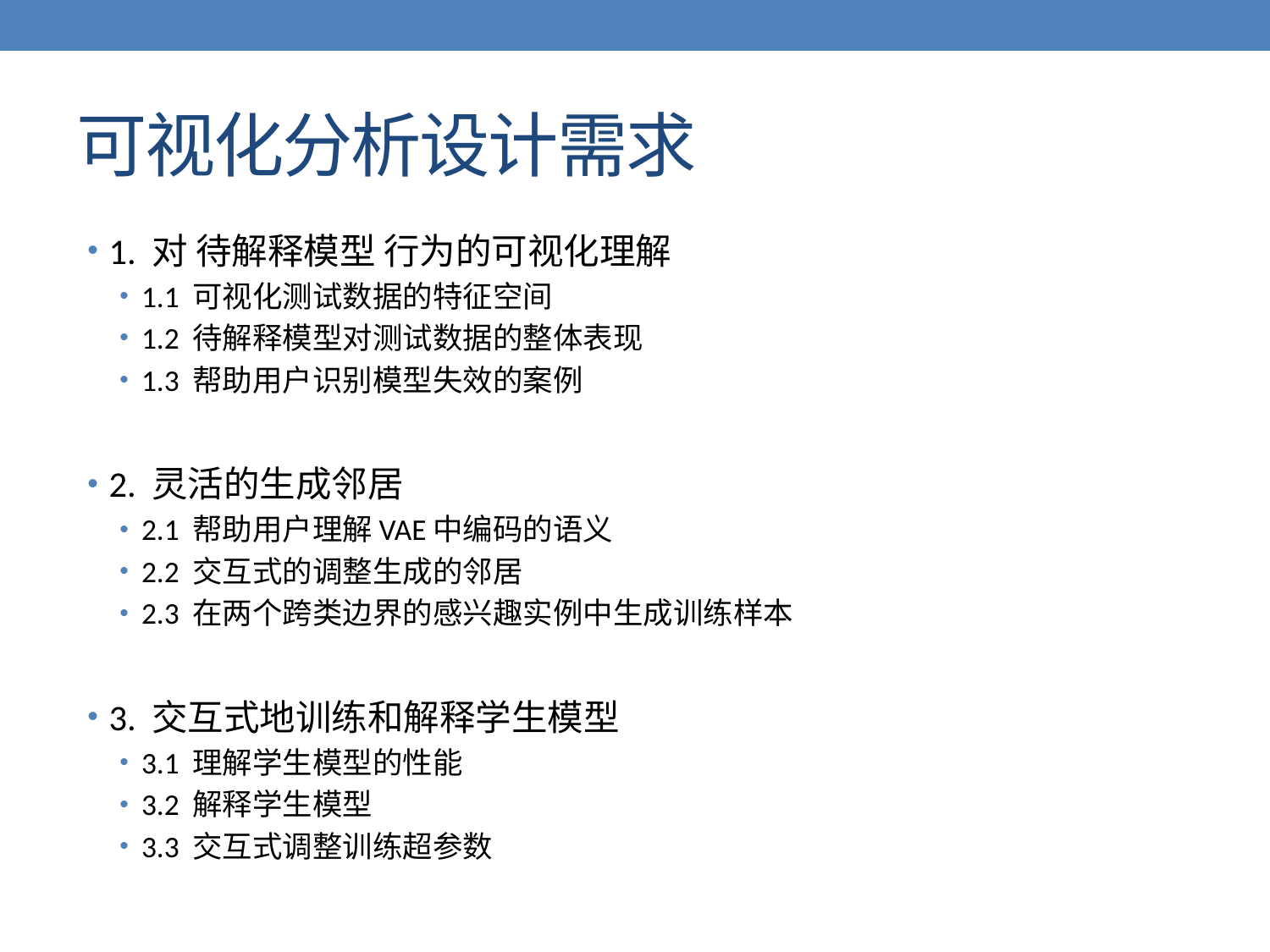

9
# 可视化分析设计需求
1. 对 待解释模型 行为的可视化理解
1.1 可视化测试数据的特征空间
1.2 待解释模型对测试数据的整体表现
1.3 帮助用户识别模型失效的案例

2. 灵活的生成邻居
2.1 帮助用户理解VAE中编码的语义
2.2 交互式的调整生成的邻居
2.3 在两个跨类边界的感兴趣实例中生成训练样本

3. 交互式地训练和解释学生模型
3.1 理解学生模型的性能
3.2 解释学生模型
3.3 交互式调整训练超参数